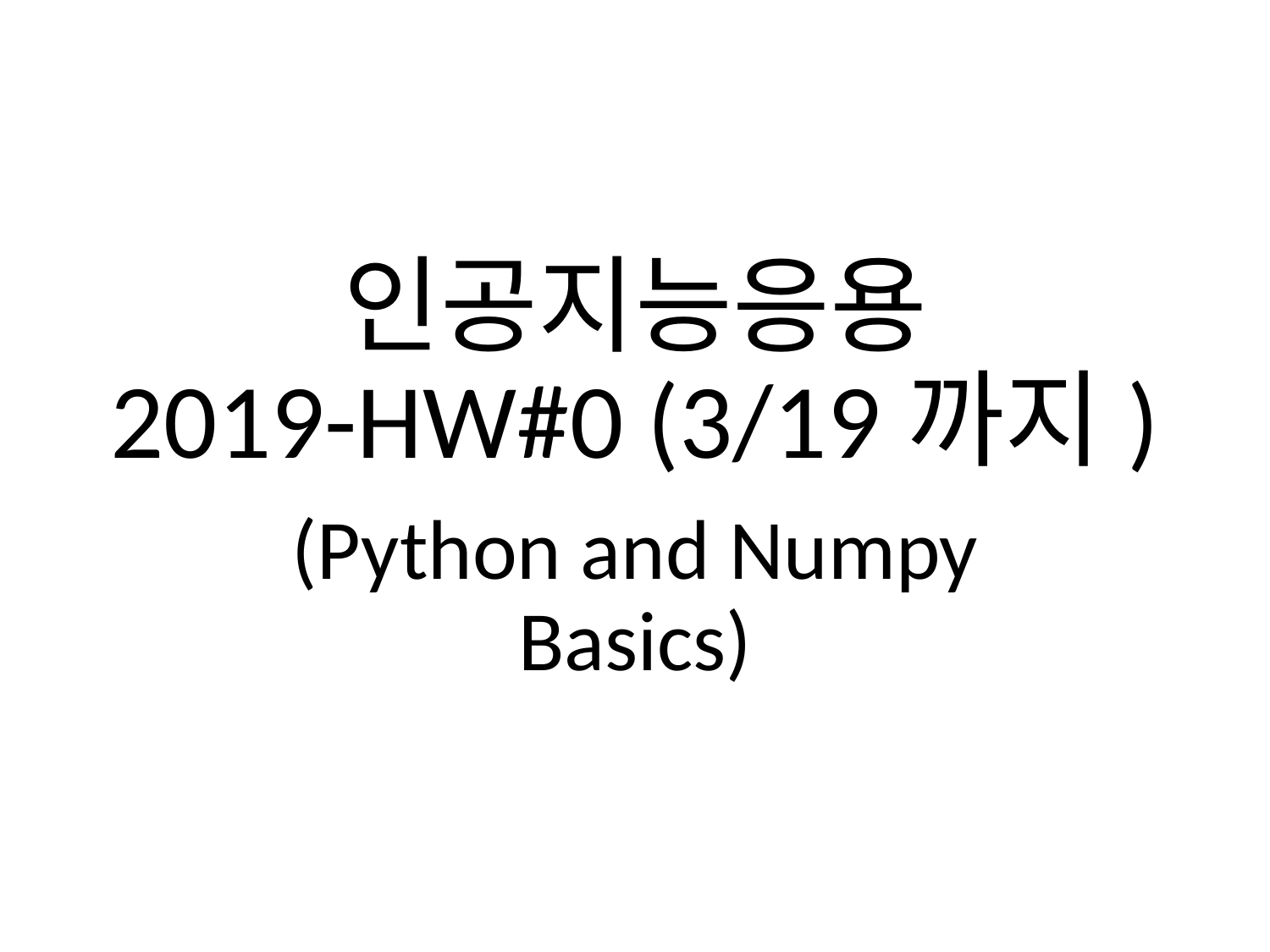

# 인공지능응용 2019-HW#0 (3/19까지)
(Python and Numpy Basics)